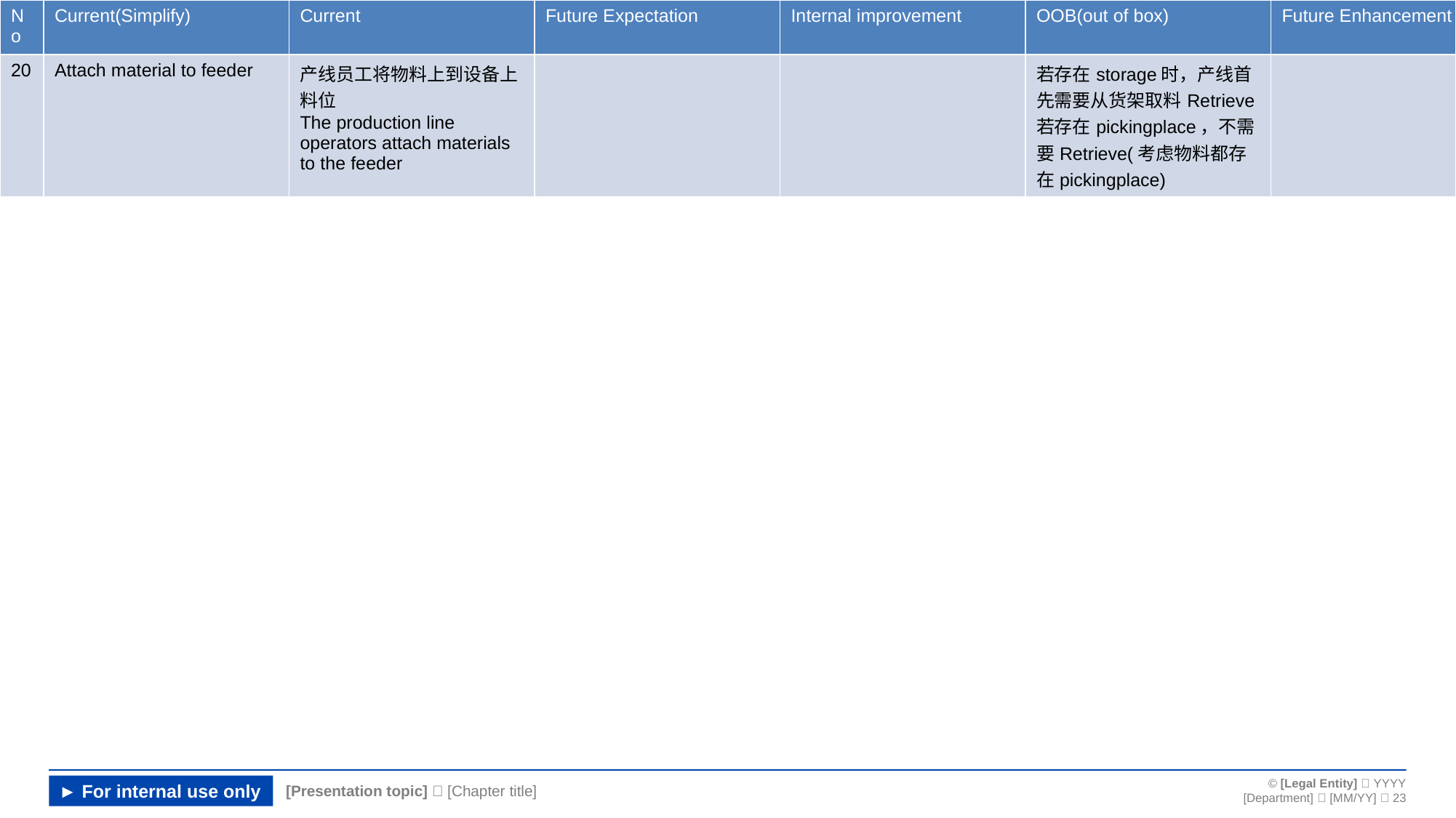

| No | Current(Simplify) | Current | Future Expectation | Internal improvement | OOB(out of box) | Future Enhancement |  |
| --- | --- | --- | --- | --- | --- | --- | --- |
| 20 | Attach material to feeder | 产线员工将物料上到设备上料位 The production line operators attach materials to the feeder |  |  | 若存在storage时，产线首先需要从货架取料Retrieve 若存在pickingplace，不需要Retrieve(考虑物料都存在pickingplace) |  |  |
#